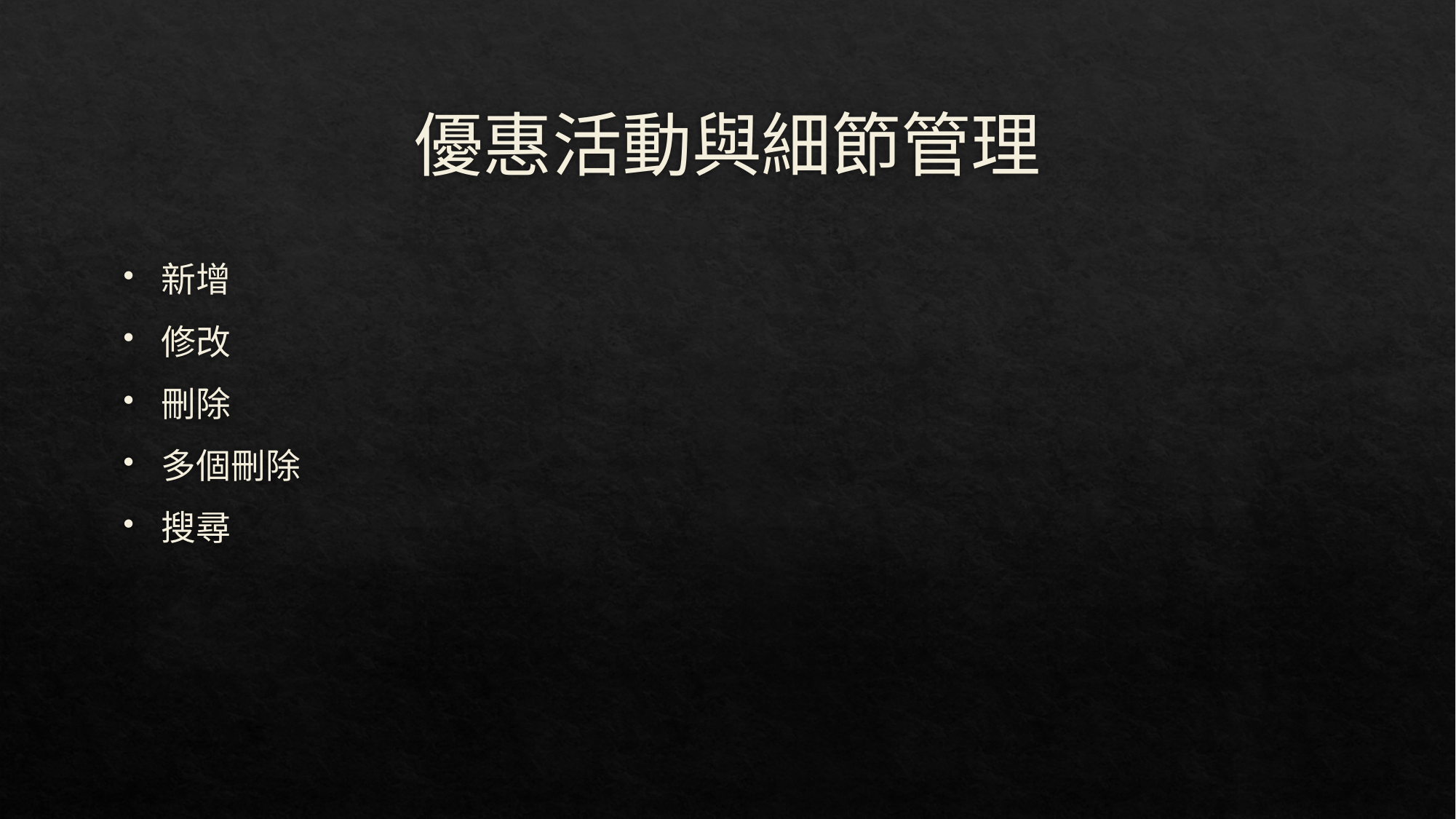

# 優惠活動與細節管理
新增
修改
刪除
多個刪除
搜尋